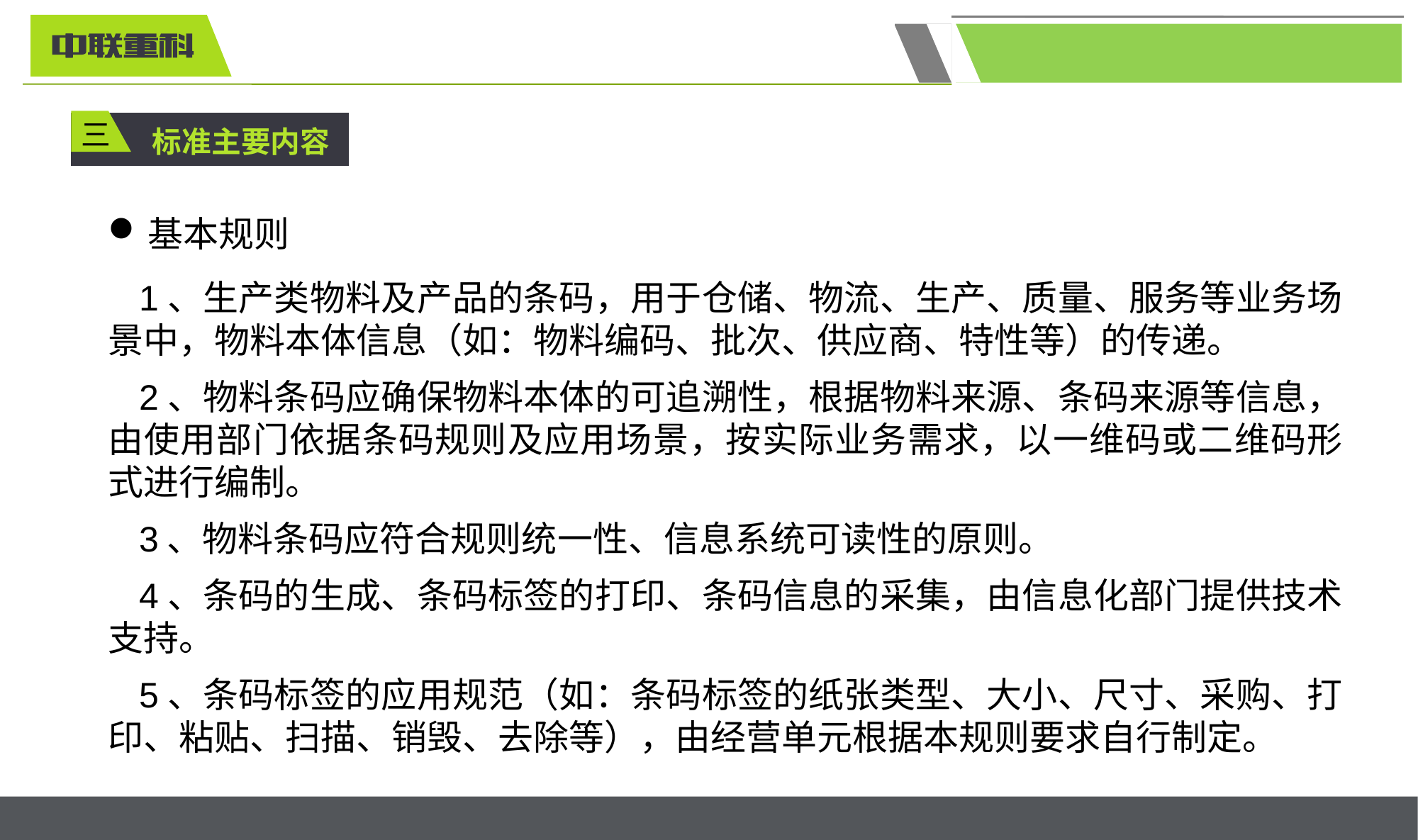

标准主要内容
三

基本规则

1、生产类物料及产品的条码，用于仓储、物流、生产、质量、服务等业务场景中，物料本体信息（如：物料编码、批次、供应商、特性等）的传递。

2、物料条码应确保物料本体的可追溯性，根据物料来源、条码来源等信息，由使用部门依据条码规则及应用场景，按实际业务需求，以一维码或二维码形式进行编制。

3、物料条码应符合规则统一性、信息系统可读性的原则。

4、条码的生成、条码标签的打印、条码信息的采集，由信息化部门提供技术支持。

5、条码标签的应用规范（如：条码标签的纸张类型、大小、尺寸、采购、打印、粘贴、扫描、销毁、去除等），由经营单元根据本规则要求自行制定。